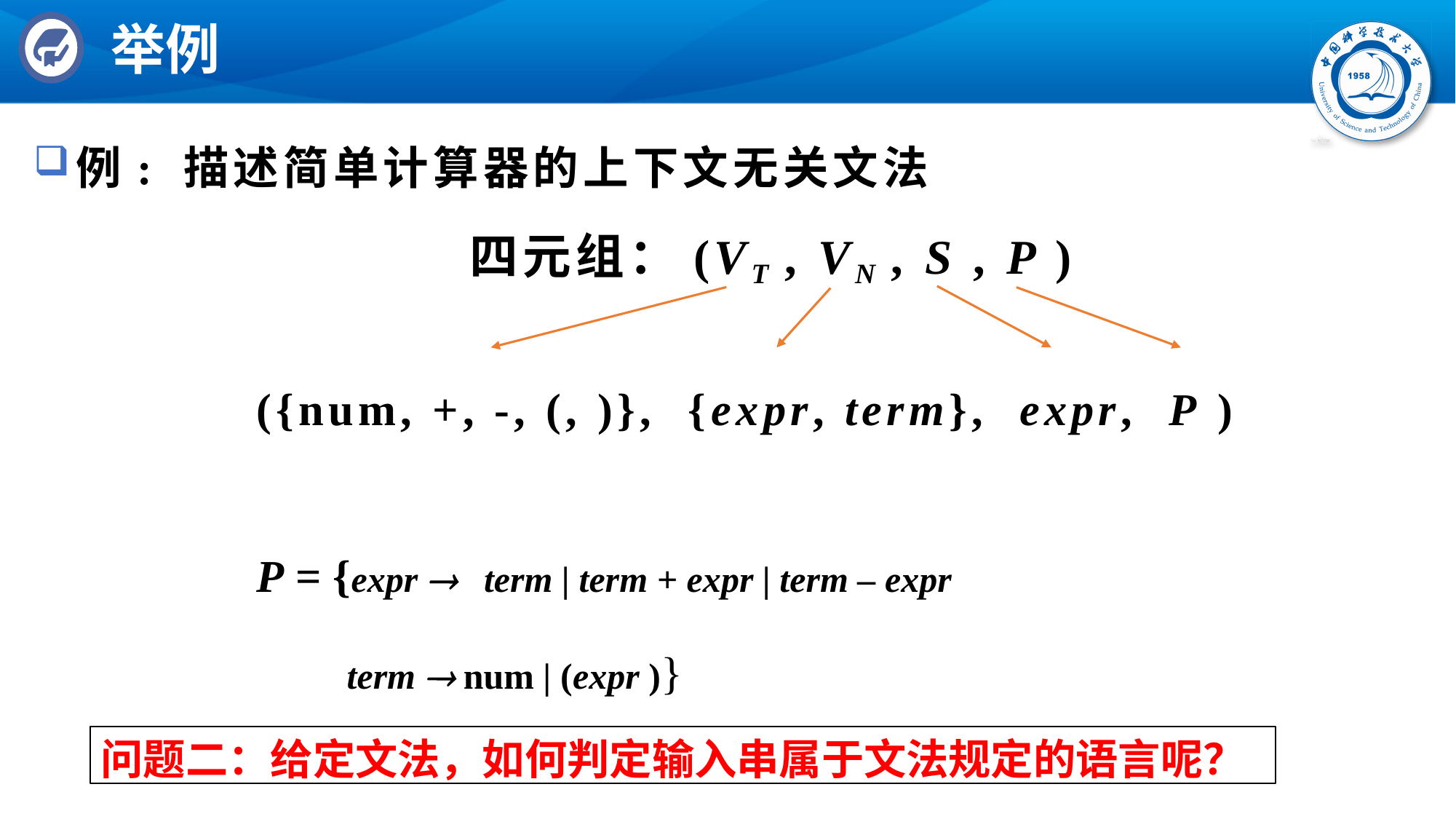

# 举例
例: 描述简单计算器的上下文无关文法

四元组：(VT , VN , S , P )
({num, +, -, (, )},  {expr, term},  expr,  P )

P = {expr →   term | term + expr | term – expr
          term → num | (expr )}

问题二：给定文法，如何判定输入串属于文法规定的语言呢？